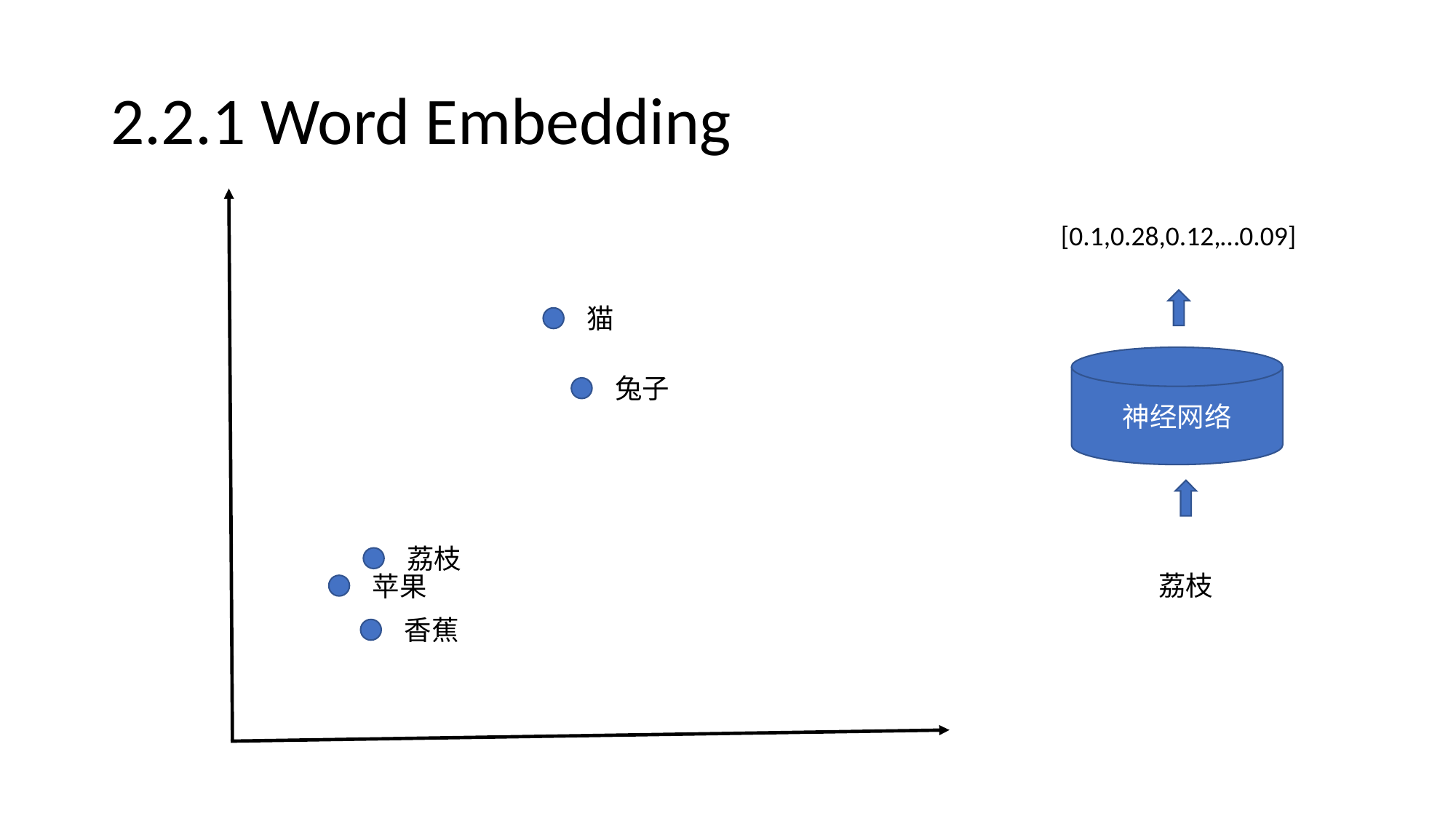

# 2.2.1 Word Embedding
[0.1,0.28,0.12,…0.09]

猫

神经网络
兔子

荔枝

荔枝
苹果

香蕉